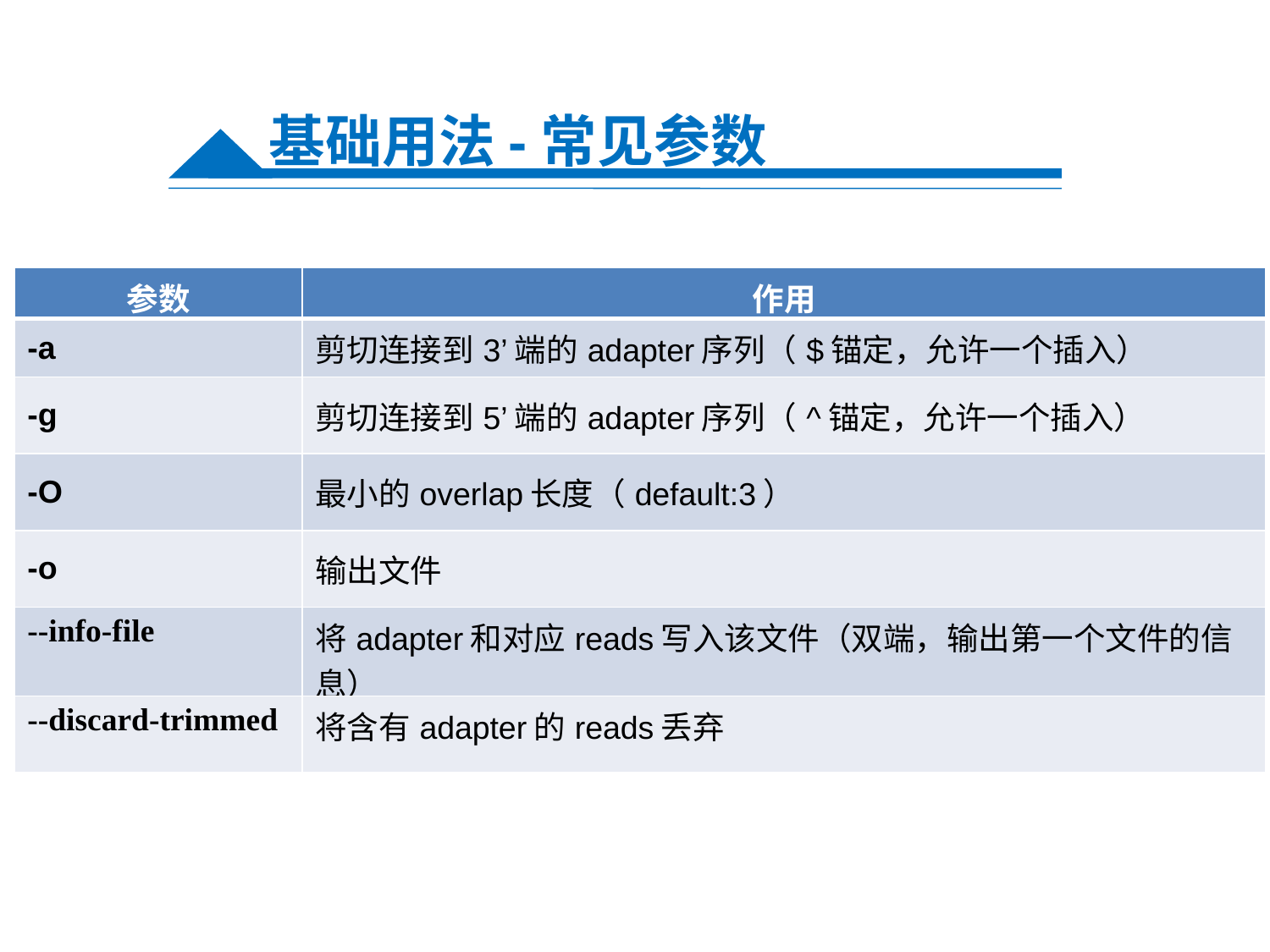

基础用法-常见参数

| 参数 | 作用 |
| --- | --- |
| -a | 剪切连接到3’端的adapter序列（$锚定，允许一个插入） |
| -g | 剪切连接到5’端的adapter序列（^锚定，允许一个插入） |
| -O | 最小的overlap长度（default:3） |
| -o | 输出文件 |
| --info-file | 将adapter和对应reads写入该文件（双端，输出第一个文件的信息） |
| --discard-trimmed | 将含有adapter的reads丢弃 |